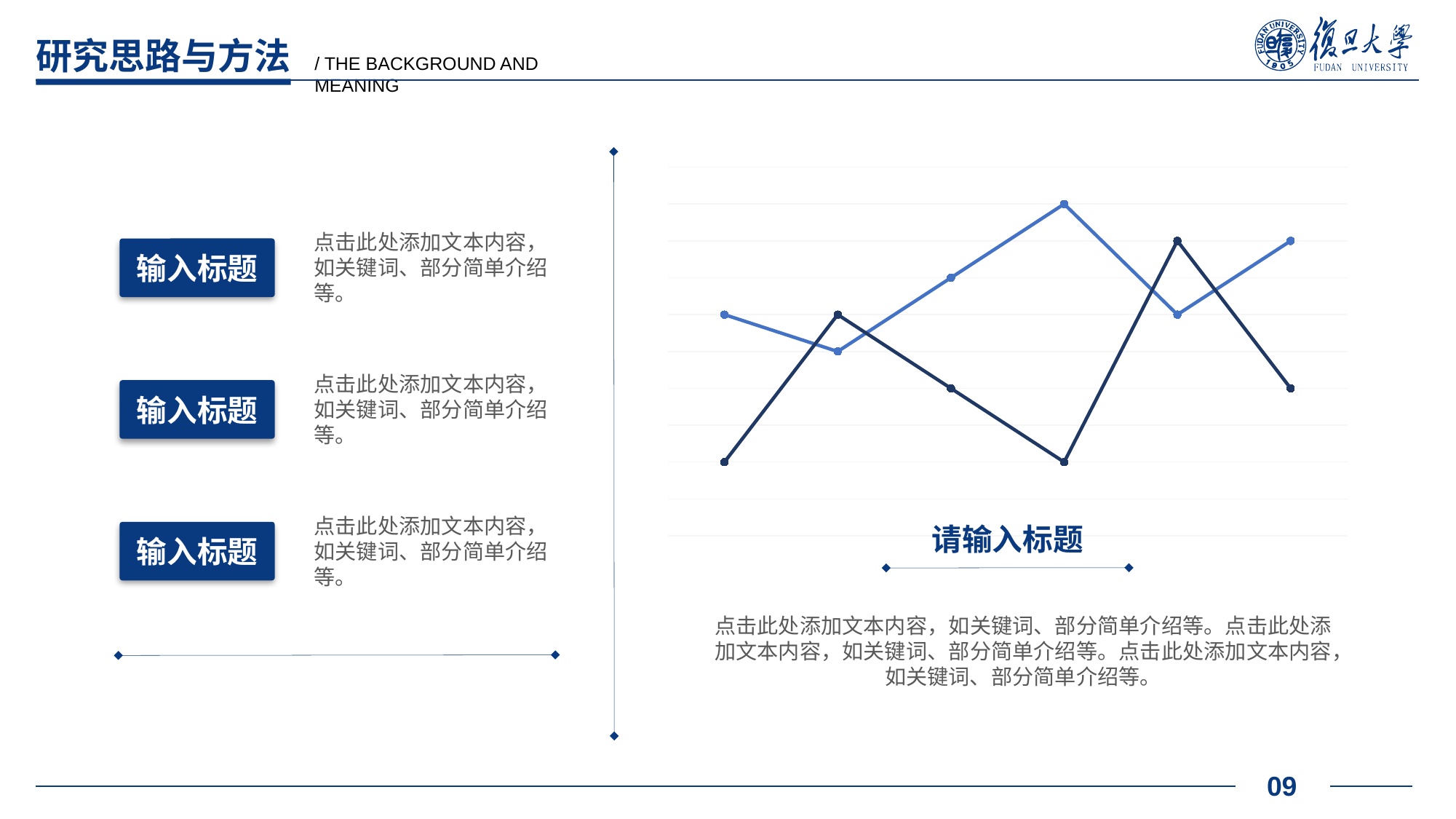

研究思路与方法
/ THE BACKGROUND AND MEANING

### Chart

| Category | ppt | 列1 |
|---|---|---|
| A | 3.0 | 1.0 |
| B | 2.5 | 3.0 |
| C | 3.5 | 2.0 |
| D | 4.5 | 1.0 |
| E | 3.0 | 4.0 |
| F | 4.0 | 2.0 |
点击此处添加文本内容，如关键词、部分简单介绍等。
输入标题
点击此处添加文本内容，如关键词、部分简单介绍等。
输入标题
点击此处添加文本内容，如关键词、部分简单介绍等。
输入标题
请输入标题
点击此处添加文本内容，如关键词、部分简单介绍等。点击此处添加文本内容，如关键词、部分简单介绍等。点击此处添加文本内容，如关键词、部分简单介绍等。
09